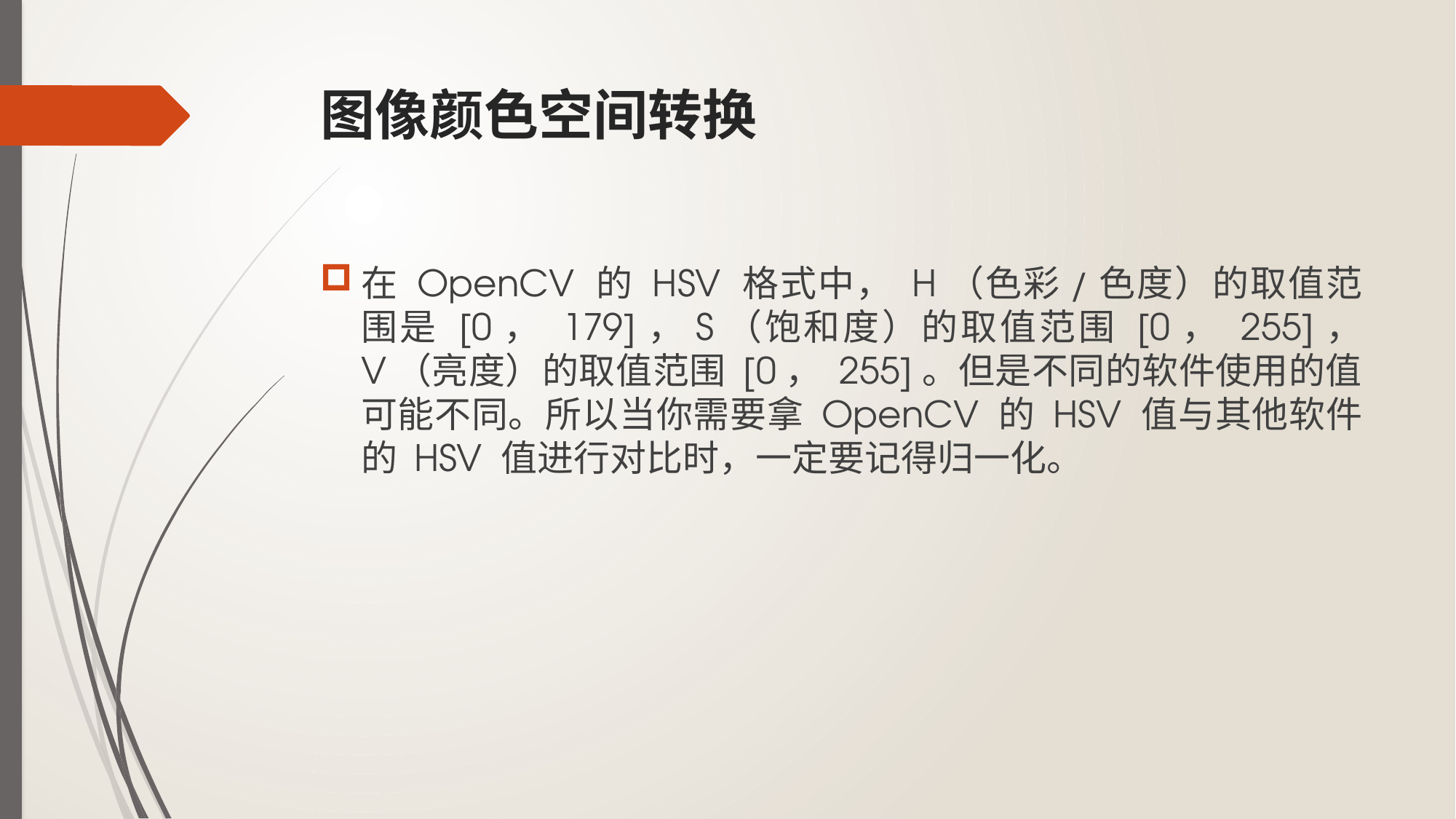

# 图像颜色空间转换
在 OpenCV 的 HSV 格式中， H（色彩/色度）的取值范围是 [0， 179]，S（饱和度）的取值范围 [0， 255]， V（亮度）的取值范围 [0， 255]。但是不同的软件使用的值可能不同。所以当你需要拿 OpenCV 的 HSV 值与其他软件的 HSV 值进行对比时，一定要记得归一化。